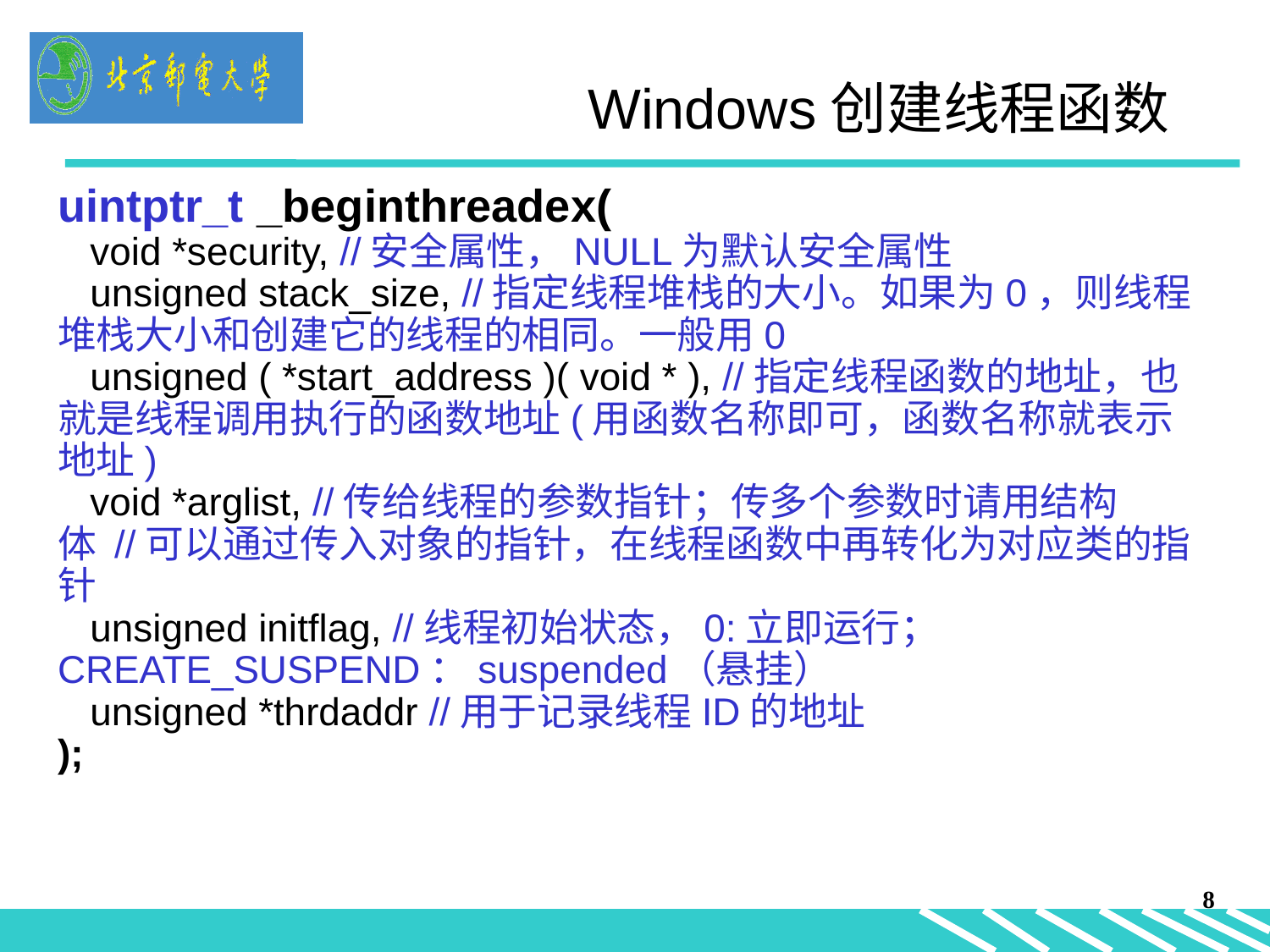

Windows创建线程函数
uintptr_t _beginthreadex(
   void *security, //安全属性，NULL为默认安全属性
   unsigned stack_size, //指定线程堆栈的大小。如果为0，则线程堆栈大小和创建它的线程的相同。一般用0
   unsigned ( *start_address )( void * ), //指定线程函数的地址，也就是线程调用执行的函数地址(用函数名称即可，函数名称就表示地址)
   void *arglist, //传给线程的参数指针；传多个参数时请用结构体 //可以通过传入对象的指针，在线程函数中再转化为对应类的指针
   unsigned initflag, //线程初始状态，0:立即运行；CREATE_SUSPEND：suspended（悬挂）
   unsigned *thrdaddr //用于记录线程ID的地址
);
8